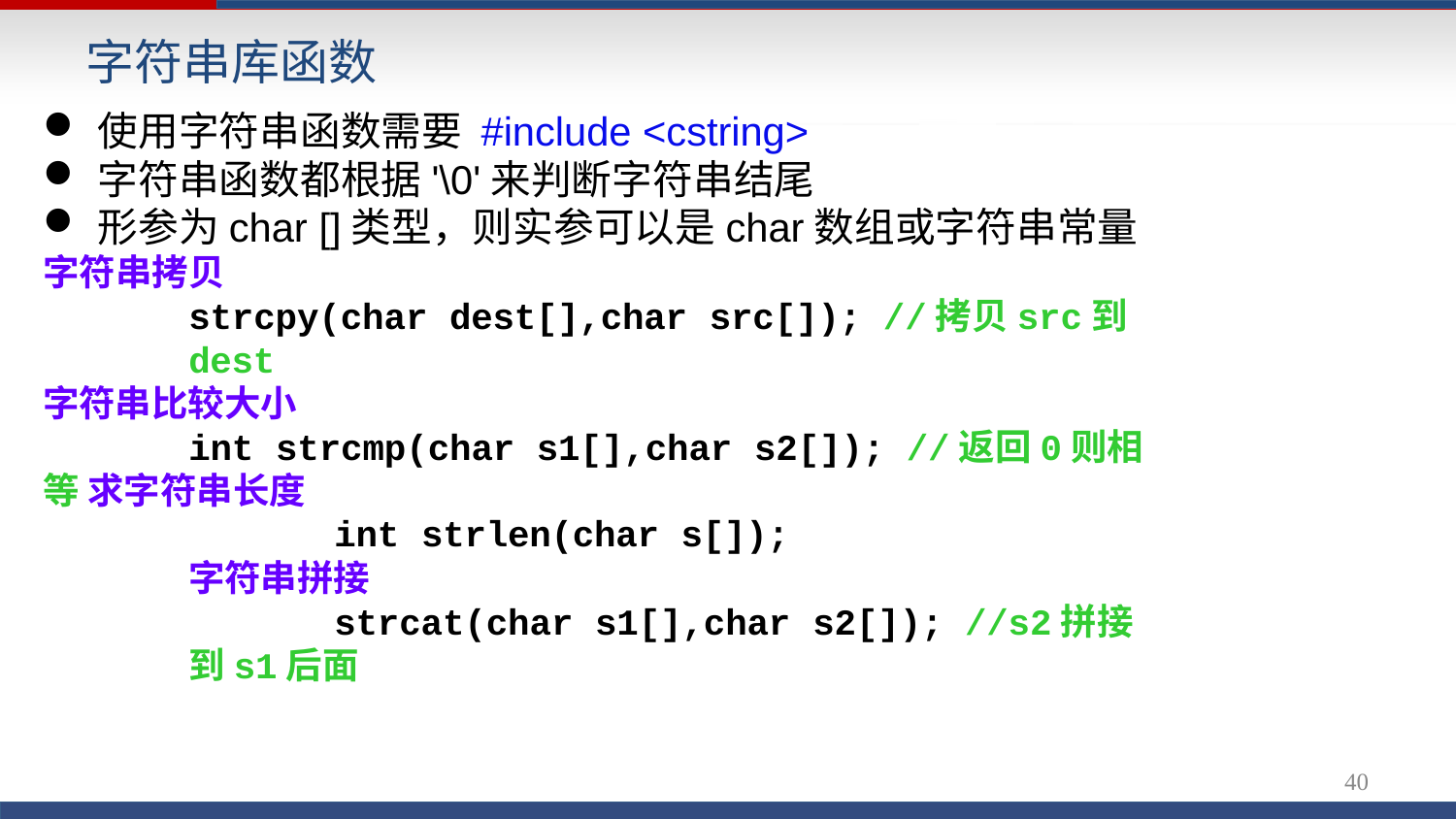

# 字符串库函数
使用字符串函数需要 #include <cstring>
字符串函数都根据'\0'来判断字符串结尾
形参为char []类型，则实参可以是char数组或字符串常量
字符串拷贝
strcpy(char dest[],char src[]); //拷贝src到dest
字符串比较大小
int strcmp(char s1[],char s2[]); //返回0则相等 求字符串长度
int strlen(char s[]);
字符串拼接
strcat(char s1[],char s2[]); //s2拼接到s1后面
40